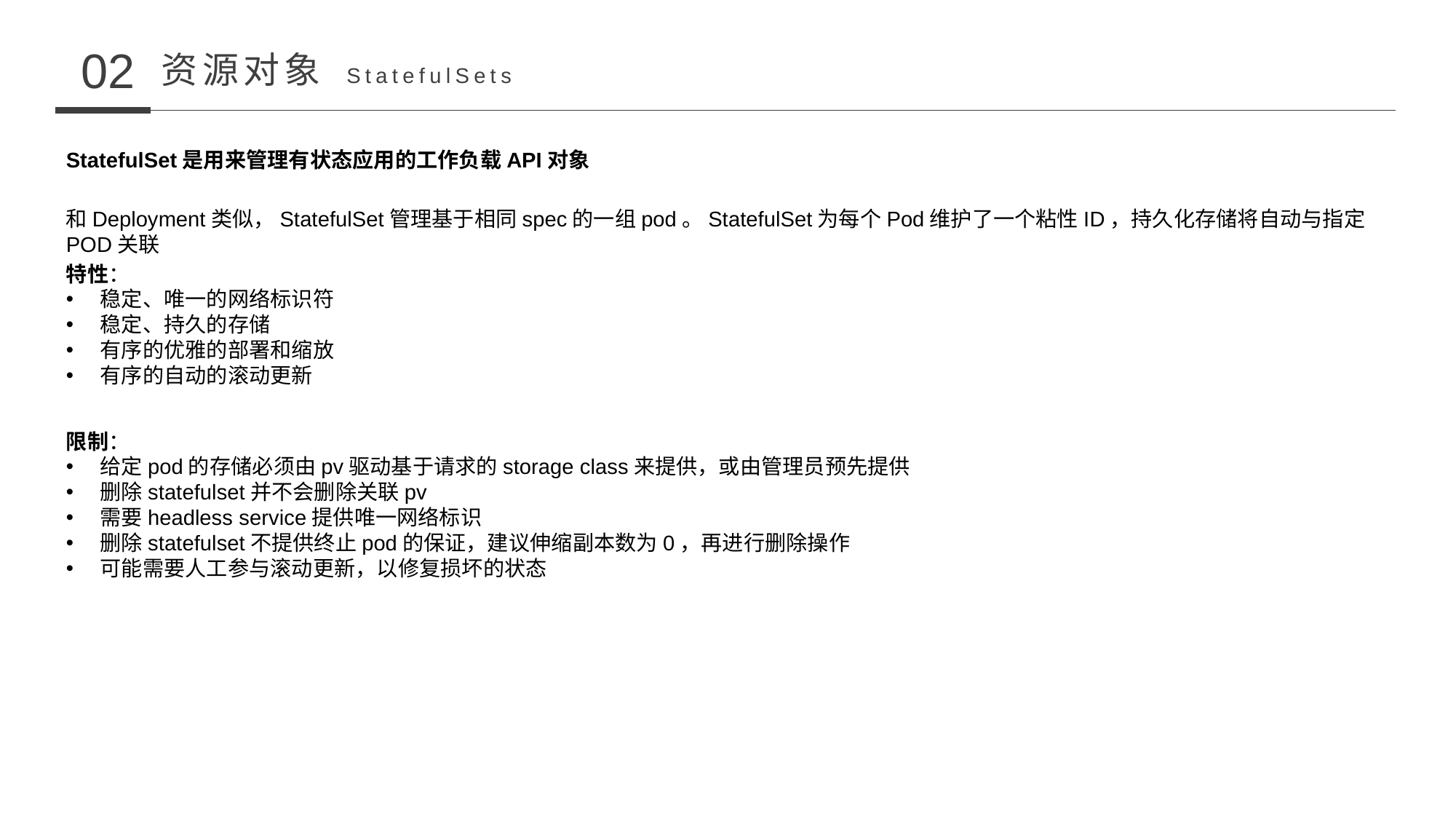

02
资源对象 StatefulSets
StatefulSet是用来管理有状态应用的工作负载API对象
和Deployment类似，StatefulSet管理基于相同spec的一组pod。StatefulSet为每个Pod维护了一个粘性ID，持久化存储将自动与指定POD关联
特性：
稳定、唯一的网络标识符
稳定、持久的存储
有序的优雅的部署和缩放
有序的自动的滚动更新
限制：
给定pod的存储必须由pv驱动基于请求的storage class来提供，或由管理员预先提供
删除statefulset并不会删除关联pv
需要headless service提供唯一网络标识
删除statefulset不提供终止pod的保证，建议伸缩副本数为0，再进行删除操作
可能需要人工参与滚动更新，以修复损坏的状态